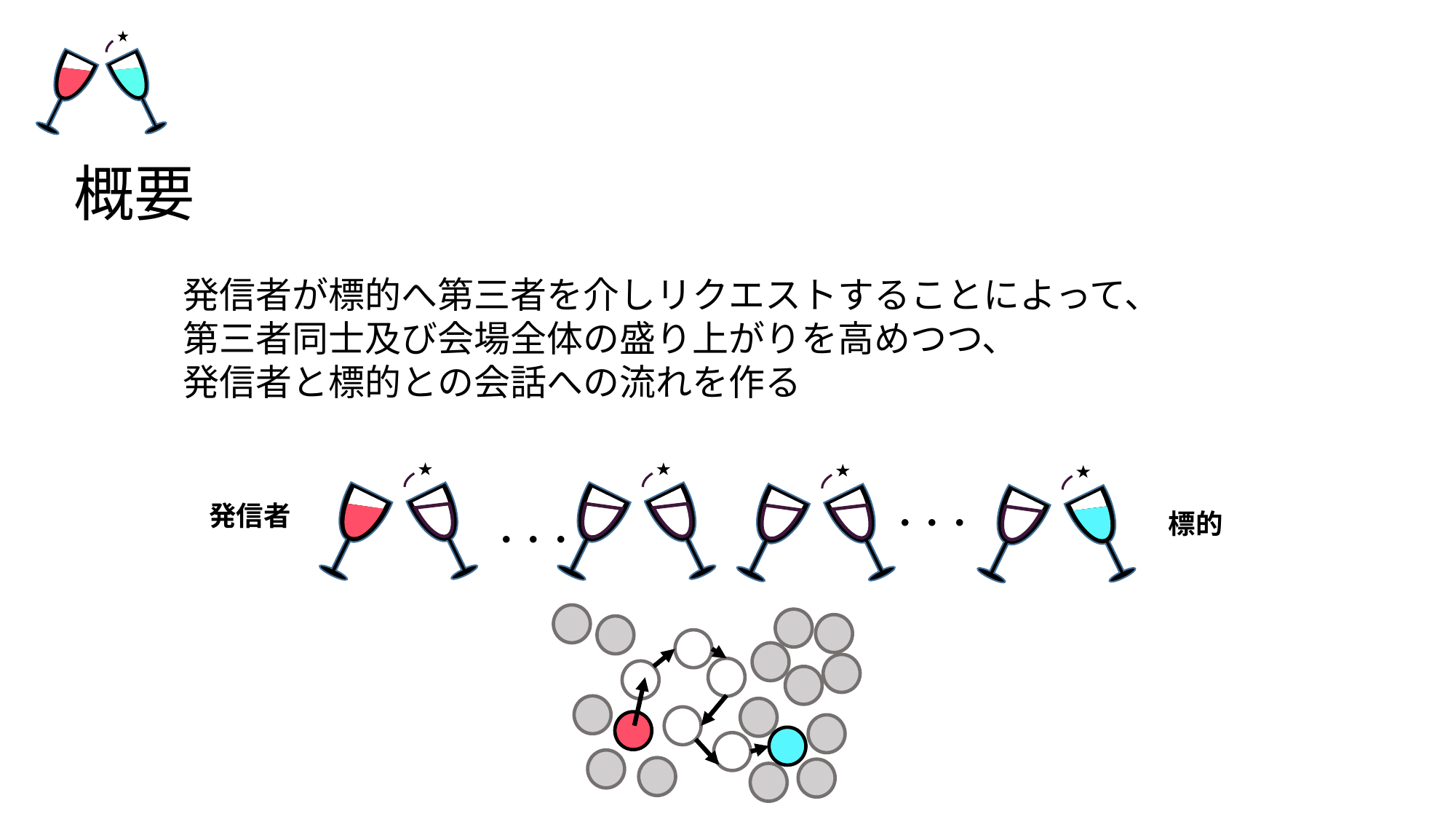

概要

	発信者が標的へ第三者を介しリクエストすることによって、
	第三者同士及び会場全体の盛り上がりを高めつつ、
	発信者と標的との会話への流れを作る

発信者
・・・
標的
・・・